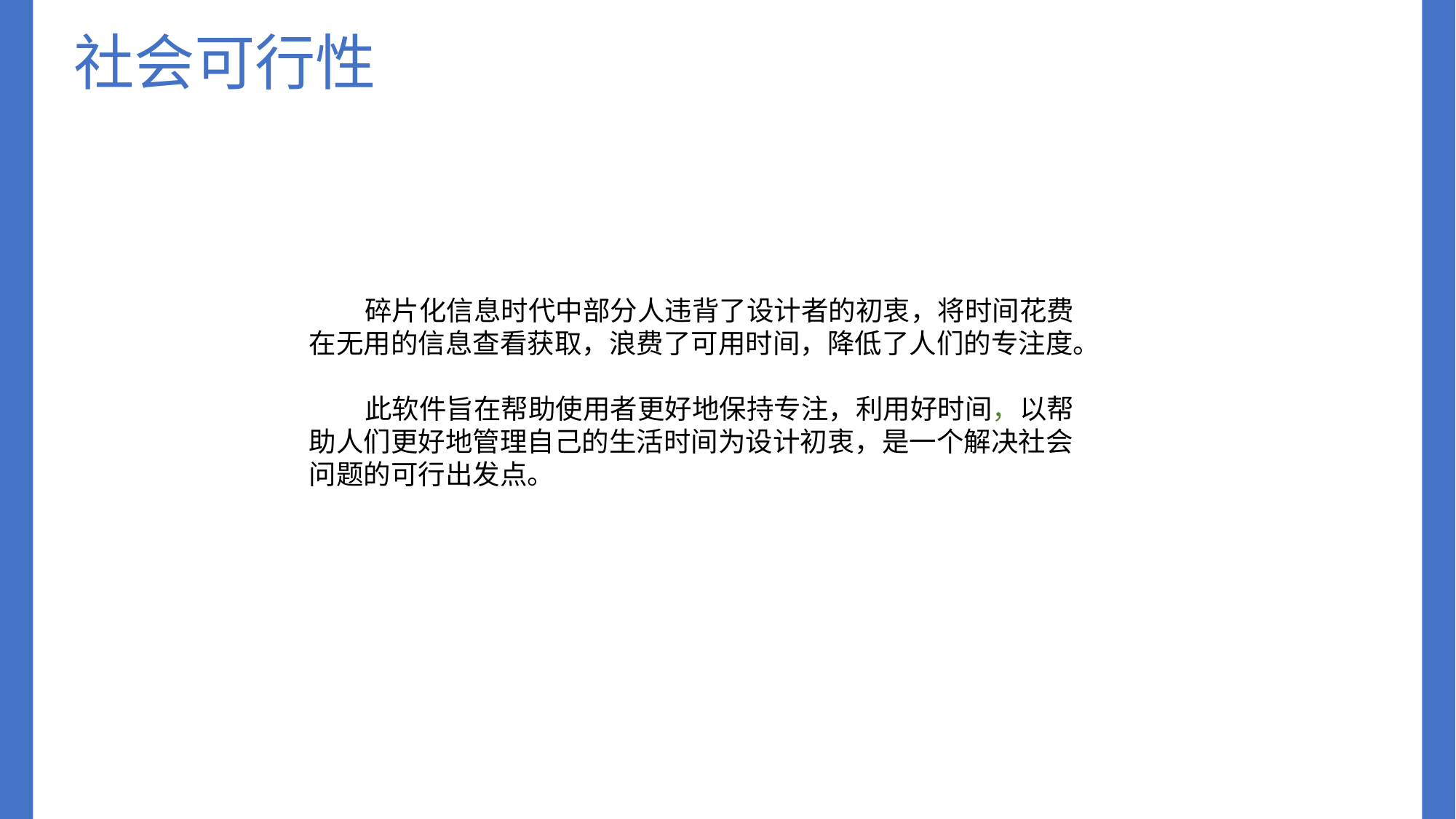

社会可行性
        碎片化信息时代中部分人违背了设计者的初衷，将时间花费
在无用的信息查看获取，浪费了可用时间，降低了人们的专注度。

        此软件旨在帮助使用者更好地保持专注，利用好时间，以帮
助人们更好地管理自己的生活时间为设计初衷，是一个解决社会
问题的可行出发点。